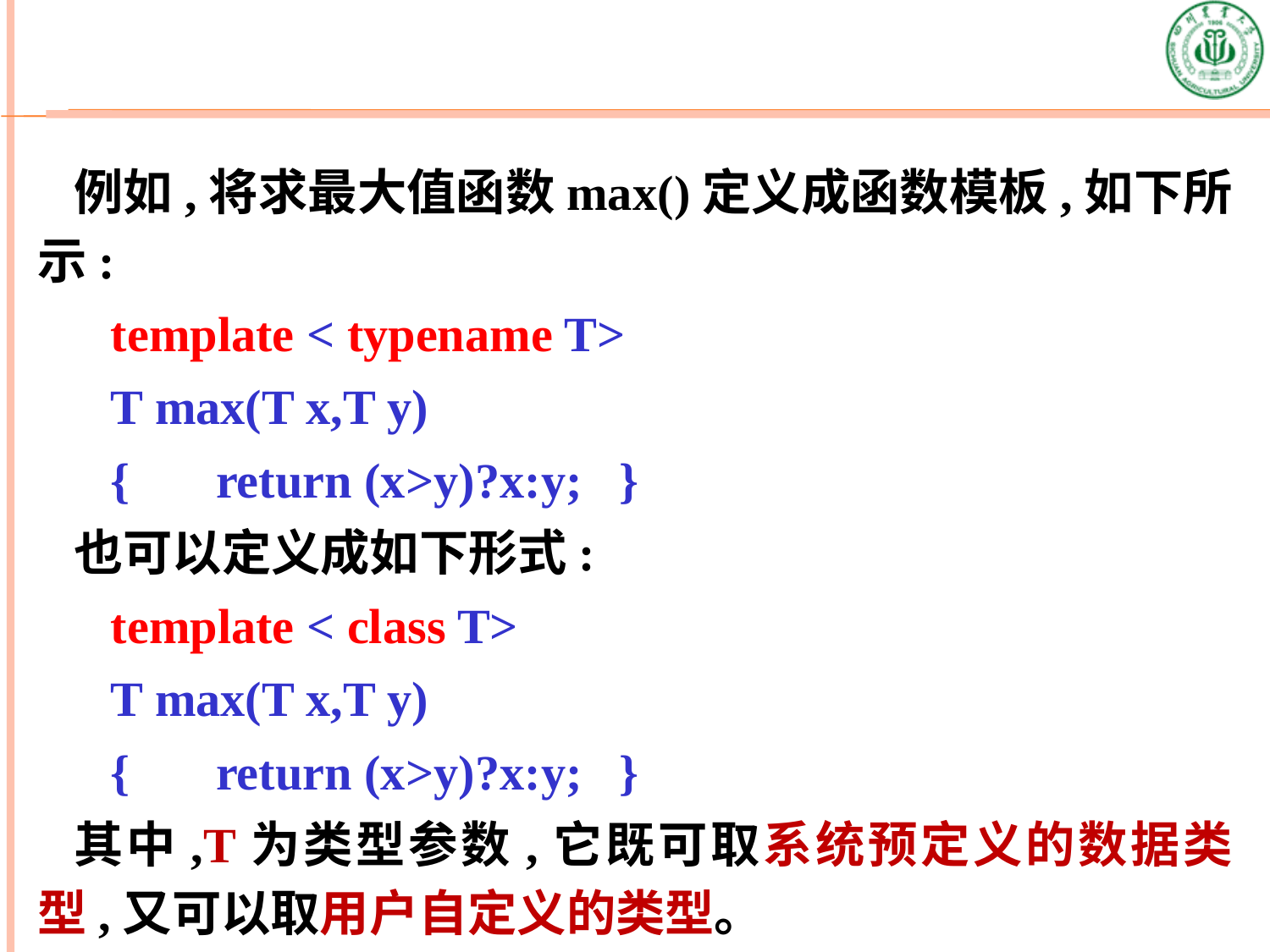

例如,将求最大值函数max()定义成函数模板,如下所示:
   template < typename T>
   T max(T x,T y)
   {       return (x>y)?x:y;   }
也可以定义成如下形式:
   template < class T>
   T max(T x,T y)
   {       return (x>y)?x:y;   }
其中,T为类型参数,它既可取系统预定义的数据类型,又可以取用户自定义的类型。